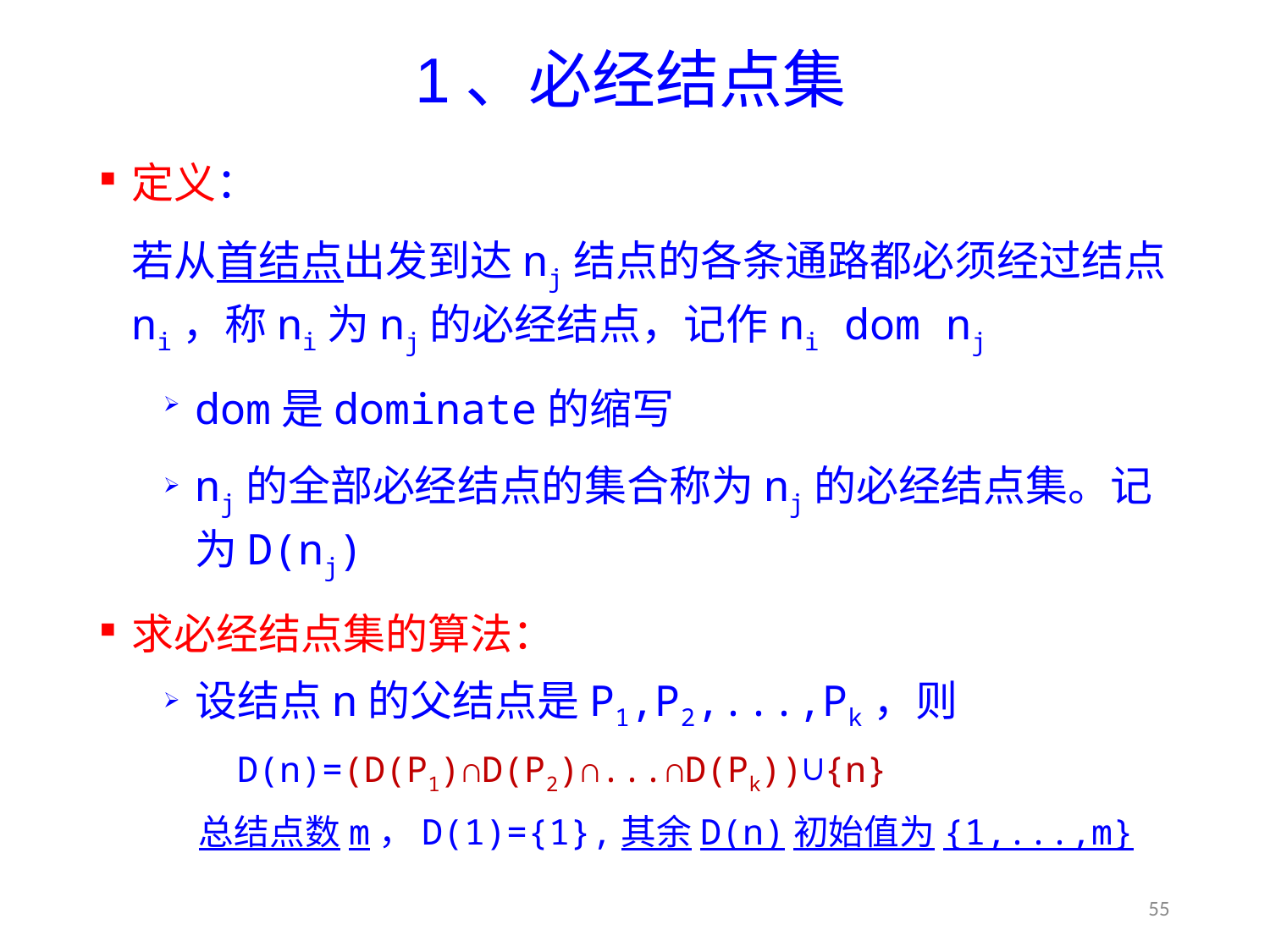

# 1、必经结点集
定义：
若从首结点出发到达nj结点的各条通路都必须经过结点ni，称ni为nj的必经结点，记作ni dom nj
dom是dominate的缩写
nj的全部必经结点的集合称为nj的必经结点集。记为D(nj)
求必经结点集的算法：
设结点n的父结点是P1,P2,...,Pk，则
D(n)=(D(P1)∩D(P2)∩...∩D(Pk))∪{n}
总结点数m，D(1)={1},其余D(n)初始值为{1,...,m}
55